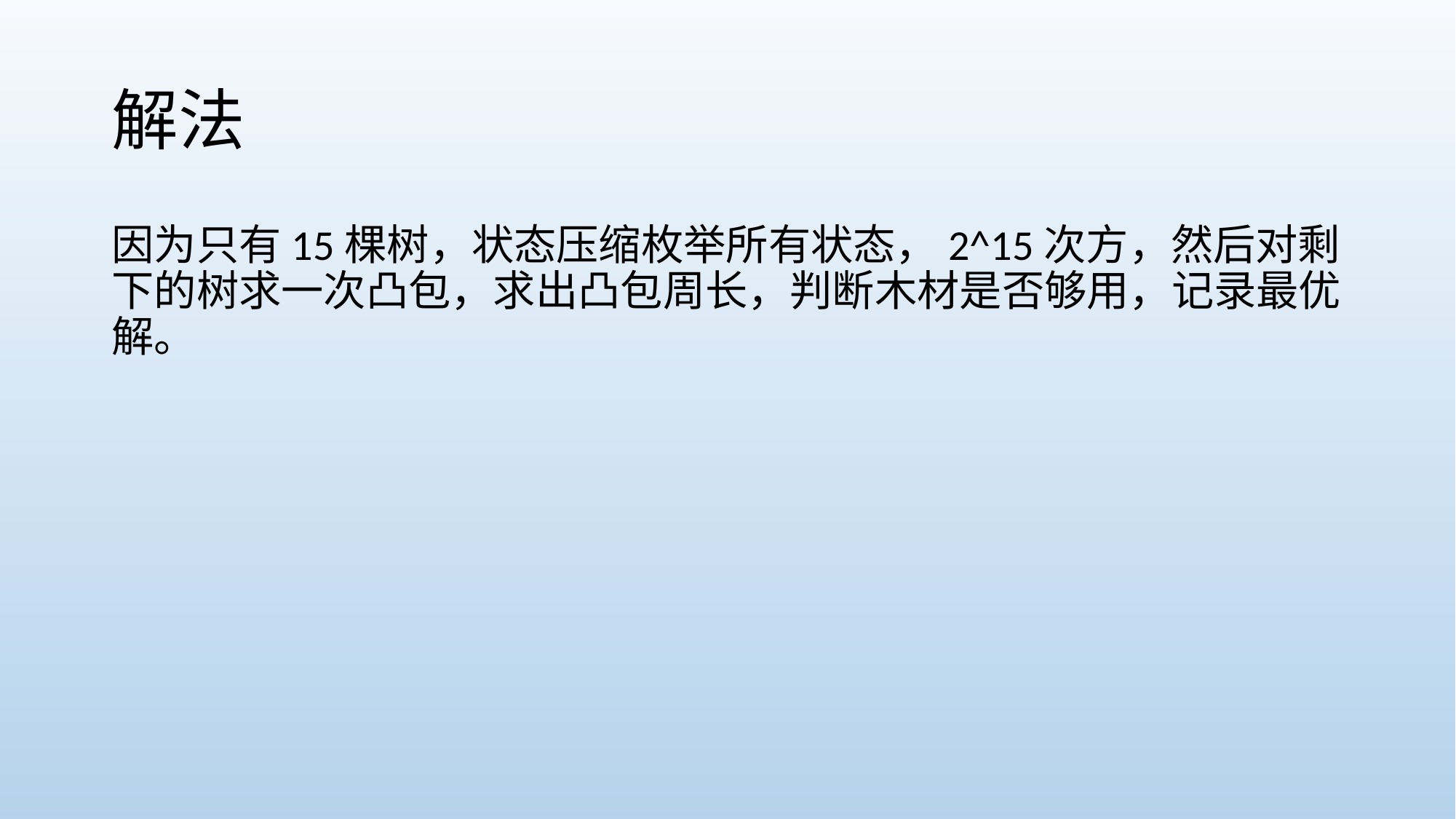

# 解法
因为只有15棵树，状态压缩枚举所有状态，2^15次方，然后对剩下的树求一次凸包，求出凸包周长，判断木材是否够用，记录最优解。